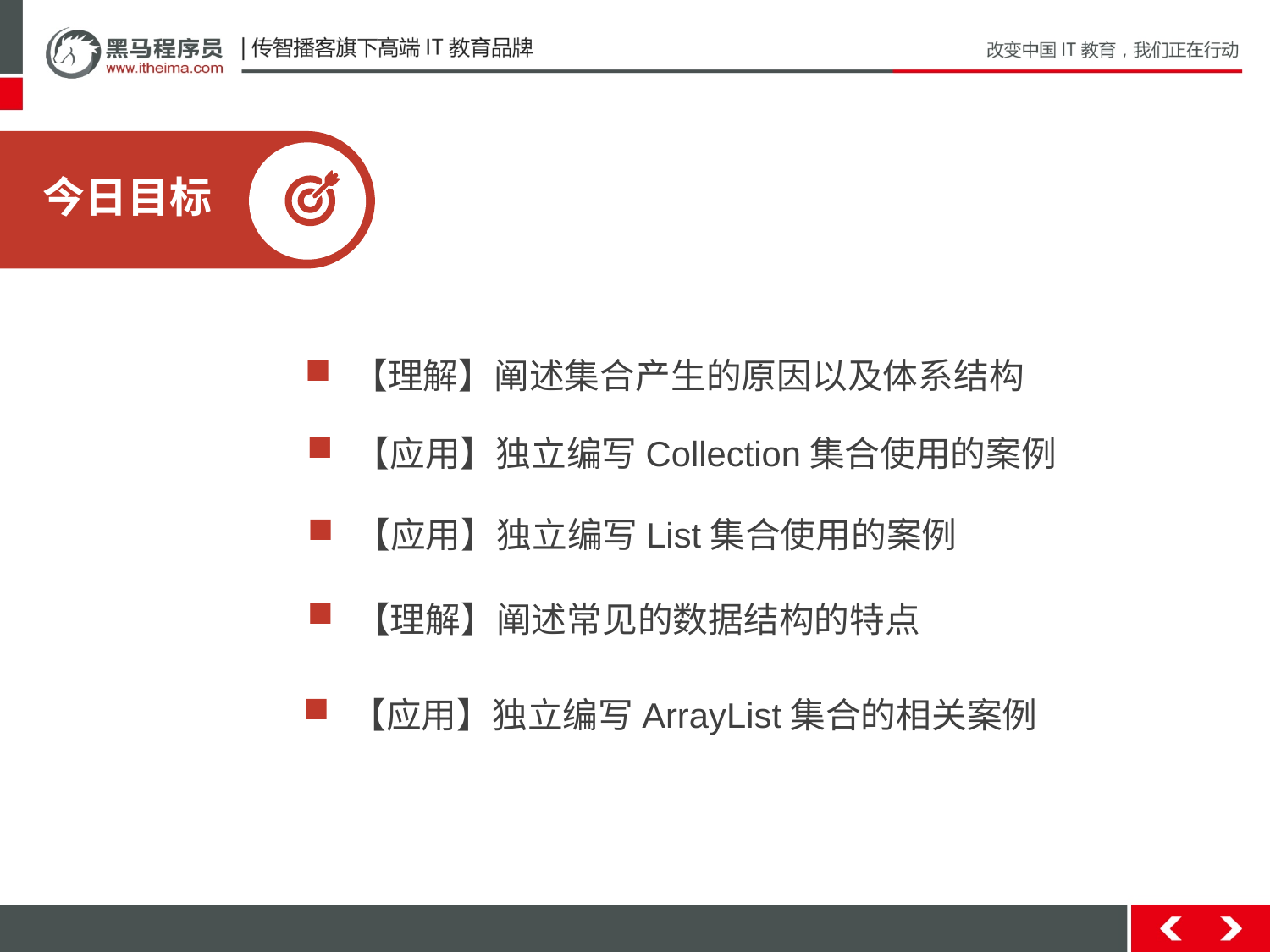

今日目标

【理解】阐述集合产生的原因以及体系结构
【应用】独立编写Collection集合使用的案例
【应用】独立编写List集合使用的案例
【理解】阐述常见的数据结构的特点
【应用】独立编写ArrayList集合的相关案例